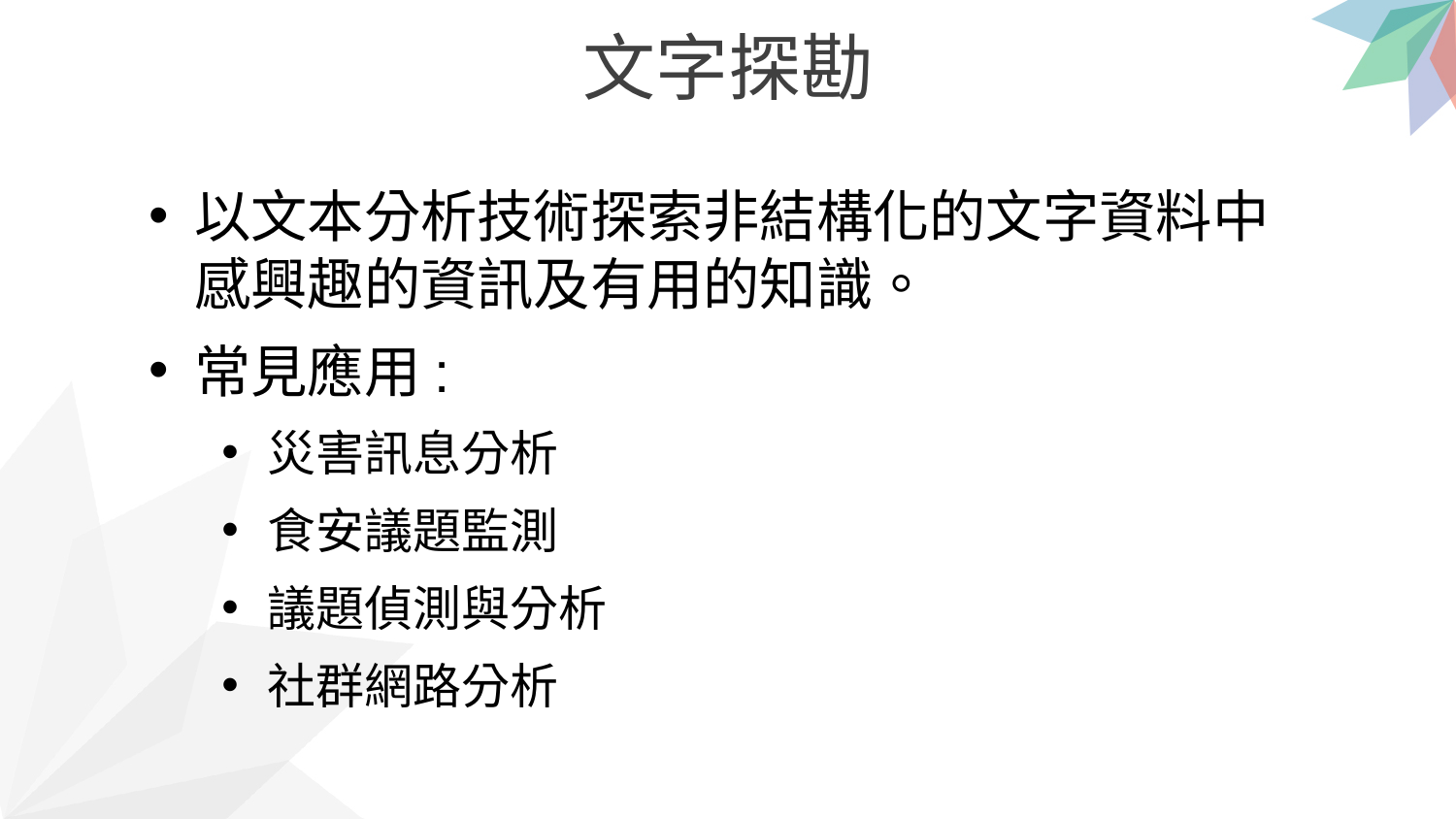

文字探勘
以文本分析技術探索非結構化的文字資料中感興趣的資訊及有用的知識。

常見應用:

災害訊息分析

食安議題監測

議題偵測與分析

社群網路分析